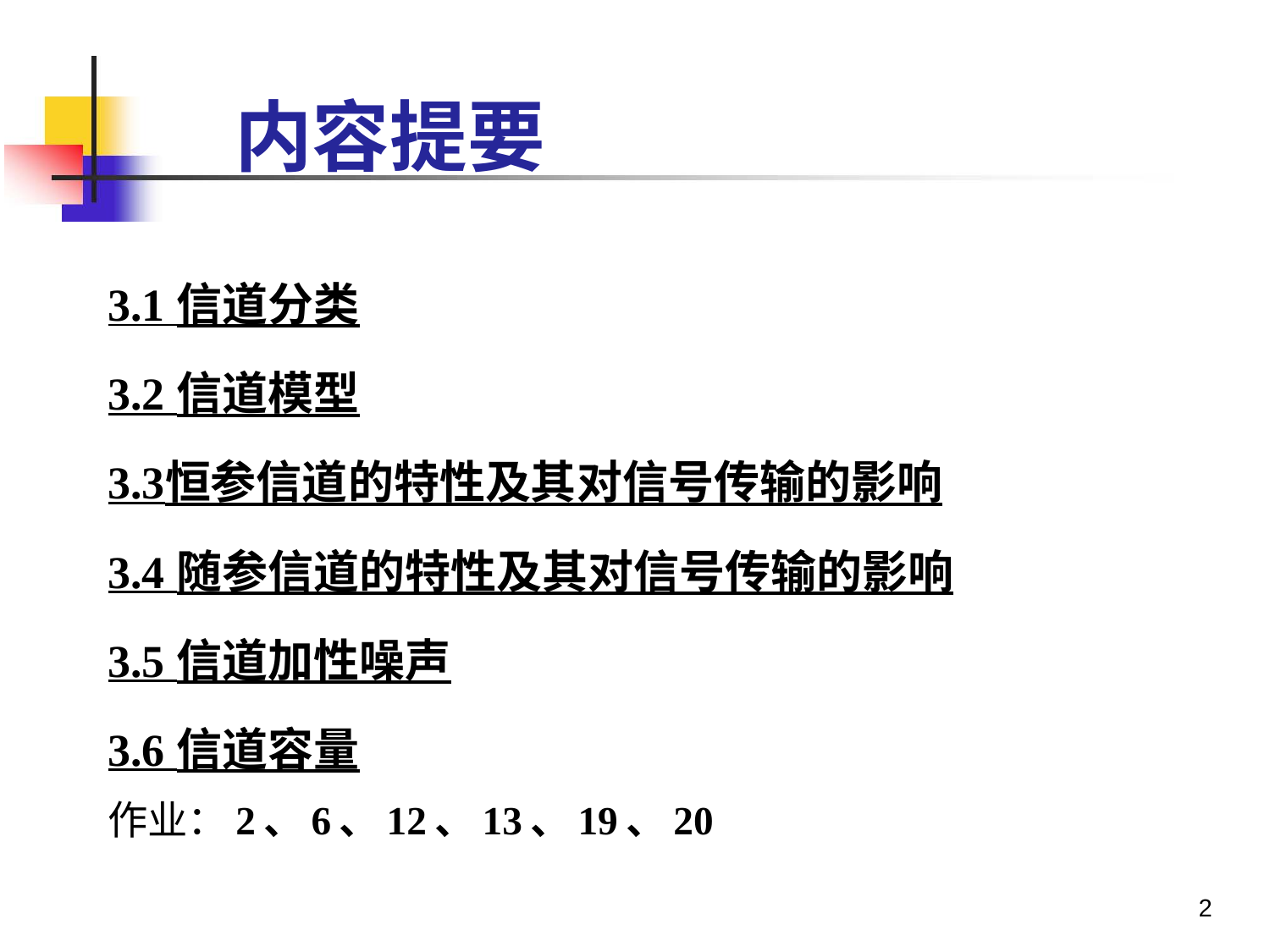

# 内容提要

3.1 信道分类
3.2 信道模型
3.3恒参信道的特性及其对信号传输的影响
3.4 随参信道的特性及其对信号传输的影响
3.5 信道加性噪声
3.6 信道容量
作业：2、6、12、13、19、20

2